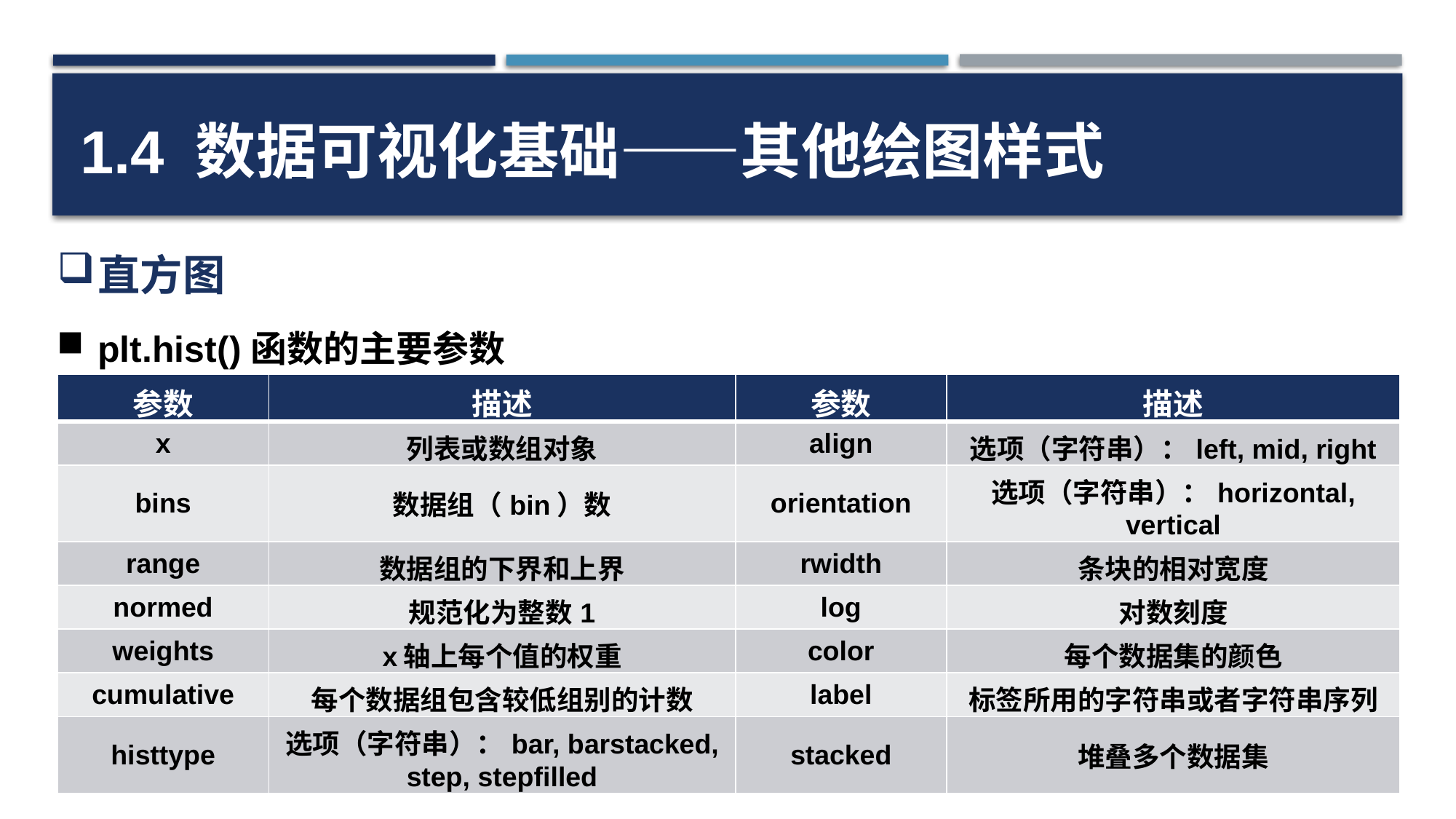

1.4 数据可视化基础——其他绘图样式
直方图
plt.hist()函数的主要参数
| 参数 | 描述 | 参数 | 描述 |
| --- | --- | --- | --- |
| x | 列表或数组对象 | align | 选项（字符串）：left, mid, right |
| bins | 数据组（bin）数 | orientation | 选项（字符串）：horizontal, vertical |
| range | 数据组的下界和上界 | rwidth | 条块的相对宽度 |
| normed | 规范化为整数1 | log | 对数刻度 |
| weights | x轴上每个值的权重 | color | 每个数据集的颜色 |
| cumulative | 每个数据组包含较低组别的计数 | label | 标签所用的字符串或者字符串序列 |
| histtype | 选项（字符串）：bar, barstacked, step, stepfilled | stacked | 堆叠多个数据集 |
29